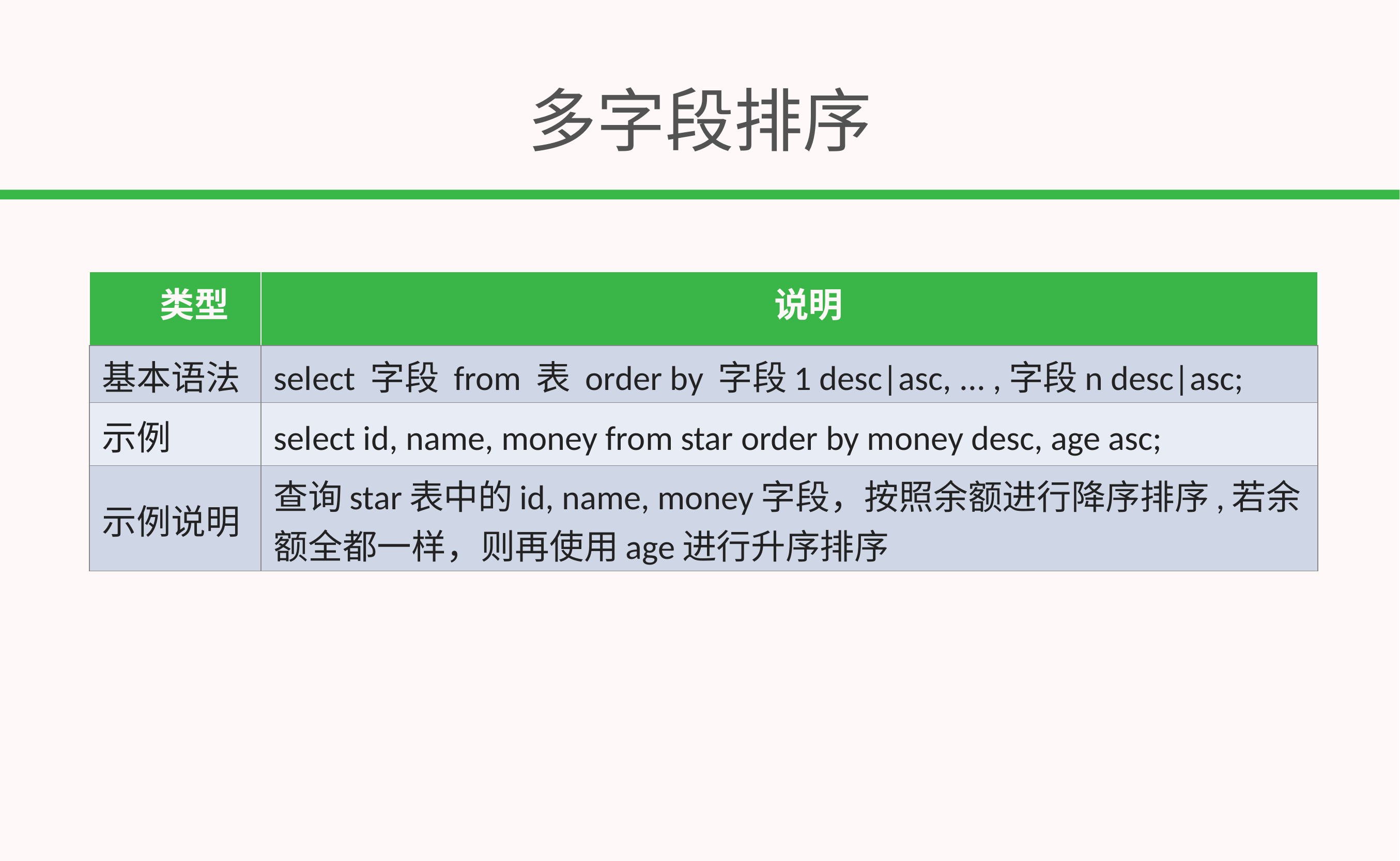

# 多字段排序
| 类型 | 说明 |
| --- | --- |
| 基本语法 | select 字段 from 表 order by 字段1 desc|asc, ... ,字段n desc|asc; |
| 示例 | select id, name, money from star order by money desc, age asc; |
| 示例说明 | 查询star表中的id, name, money字段，按照余额进行降序排序,若余额全都一样，则再使用age进行升序排序 |